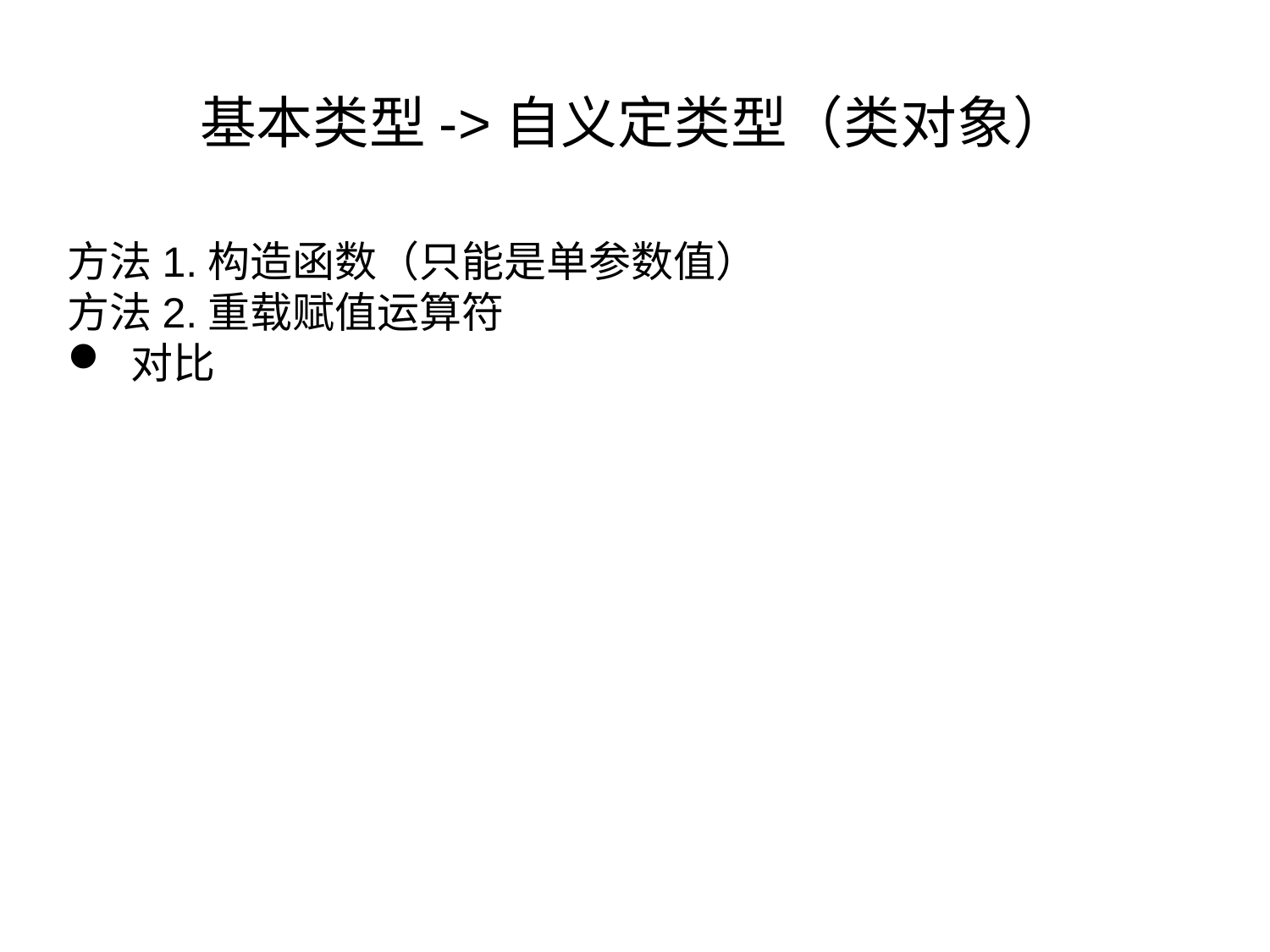

基本类型->自义定类型（类对象）
方法1.构造函数（只能是单参数值）
方法2.重载赋值运算符
对比